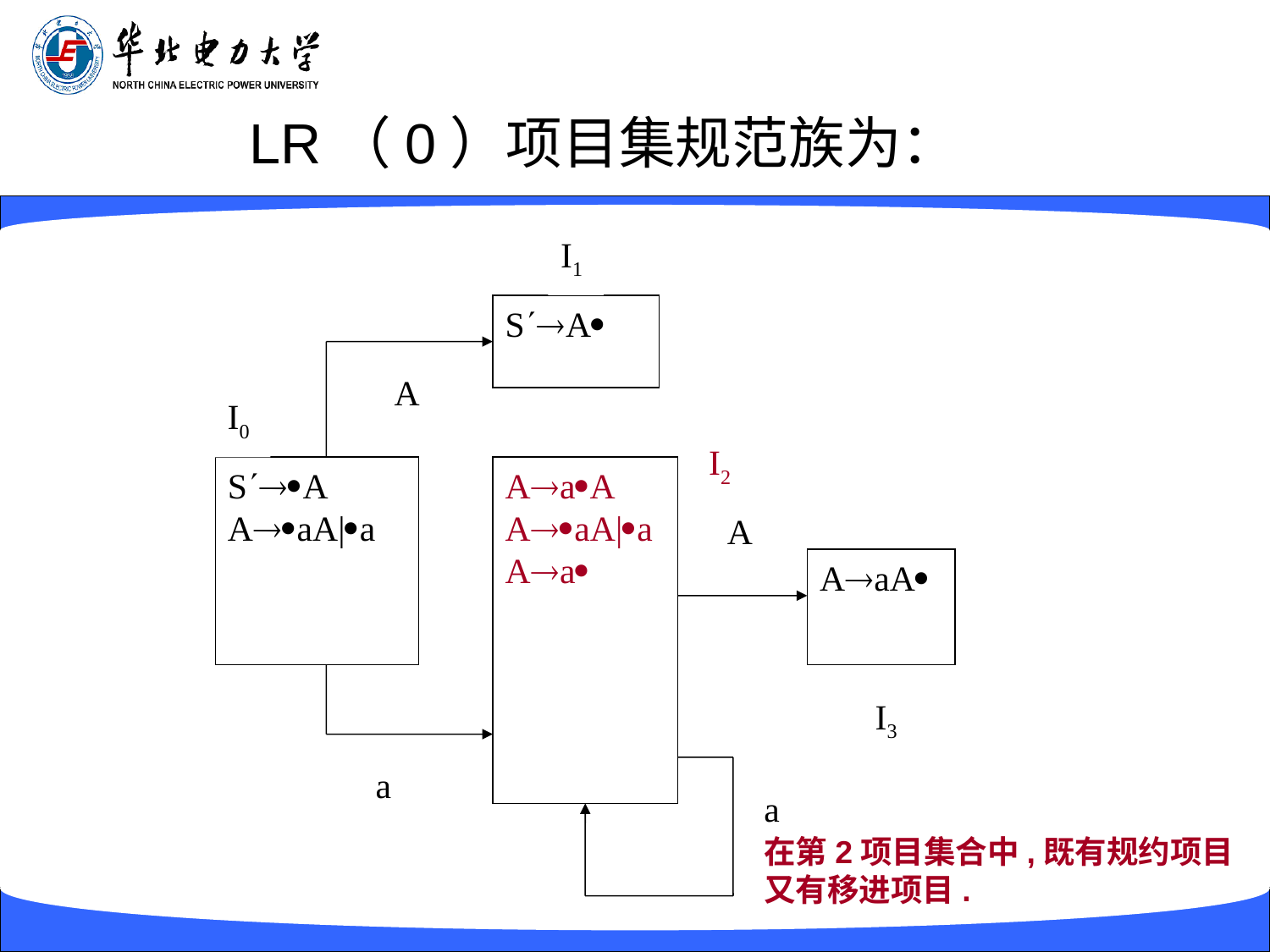

# LR（0）项目集规范族为：
I1
S′→A•

A
I0
I2
S′→•A
A→•aA|•a

A→a•A
A→•aA|•a
A→a•
A
A→aA•

I3

a

a

在第2项目集合中,既有规约项目
又有移进项目.